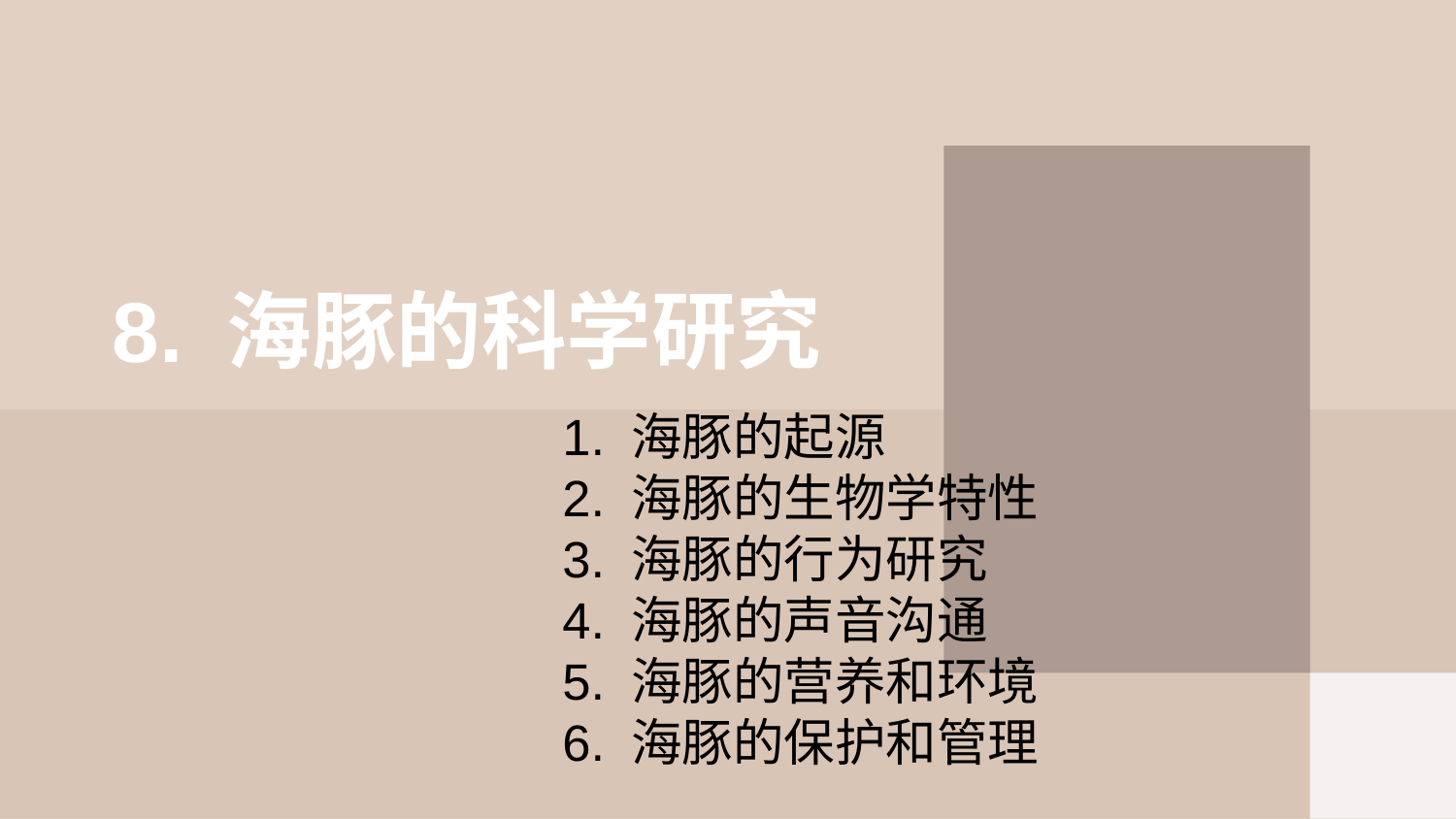

# 8. 海豚的科学研究

1. 海豚的起源
2. 海豚的生物学特性
3. 海豚的行为研究
4. 海豚的声音沟通
5. 海豚的营养和环境
6. 海豚的保护和管理